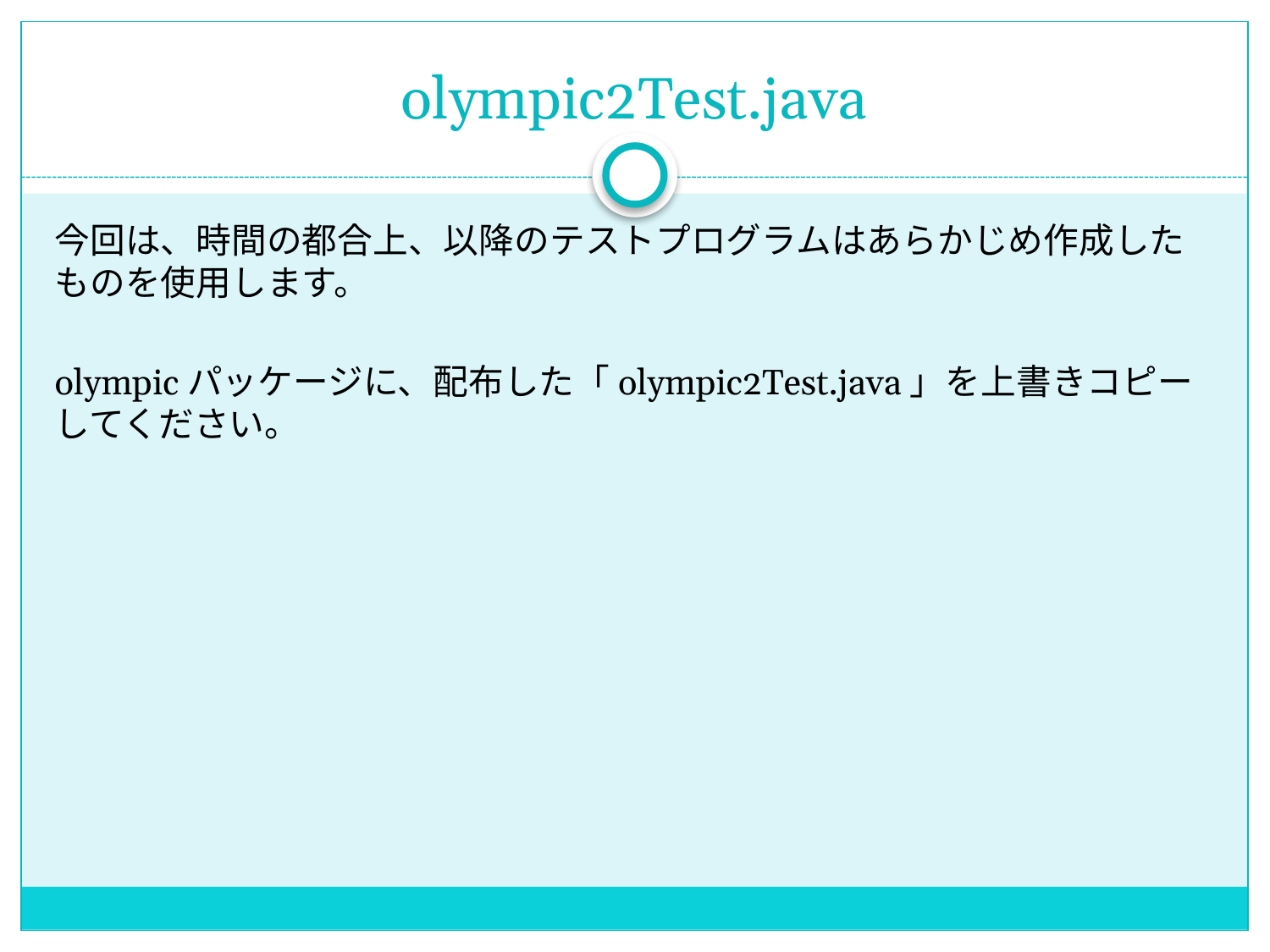

# olympic2Test.java
今回は、時間の都合上、以降のテストプログラムはあらかじめ作成したものを使用します。

olympicパッケージに、配布した「olympic2Test.java」を上書きコピーしてください。